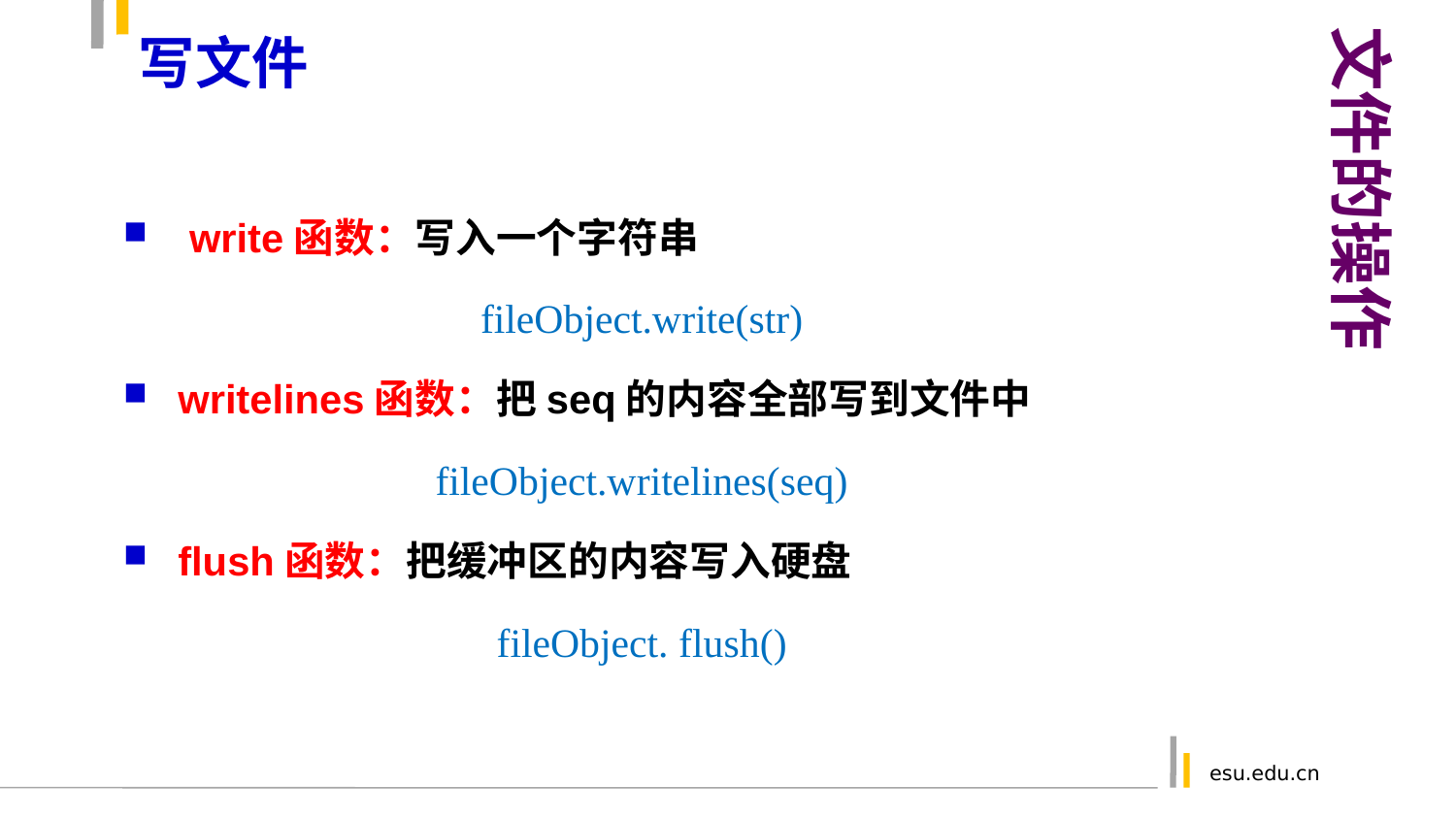

文件的操作
# 写文件
 write函数：写入一个字符串
fileObject.write(str)
writelines函数：把seq的内容全部写到文件中
fileObject.writelines(seq)
flush函数：把缓冲区的内容写入硬盘
fileObject. flush()